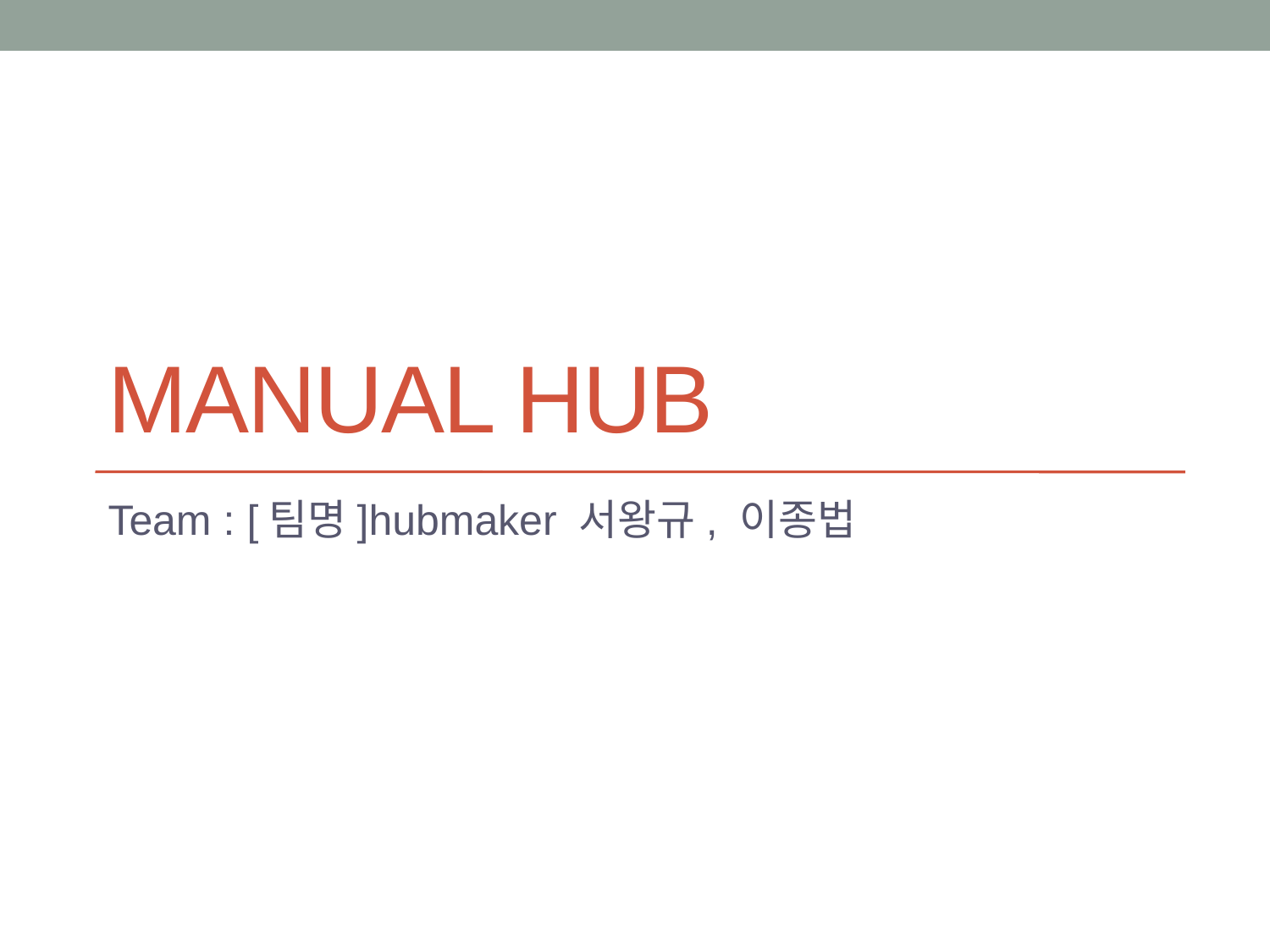

# Manual Hub
Team : [팀명]hubmaker 서왕규, 이종법